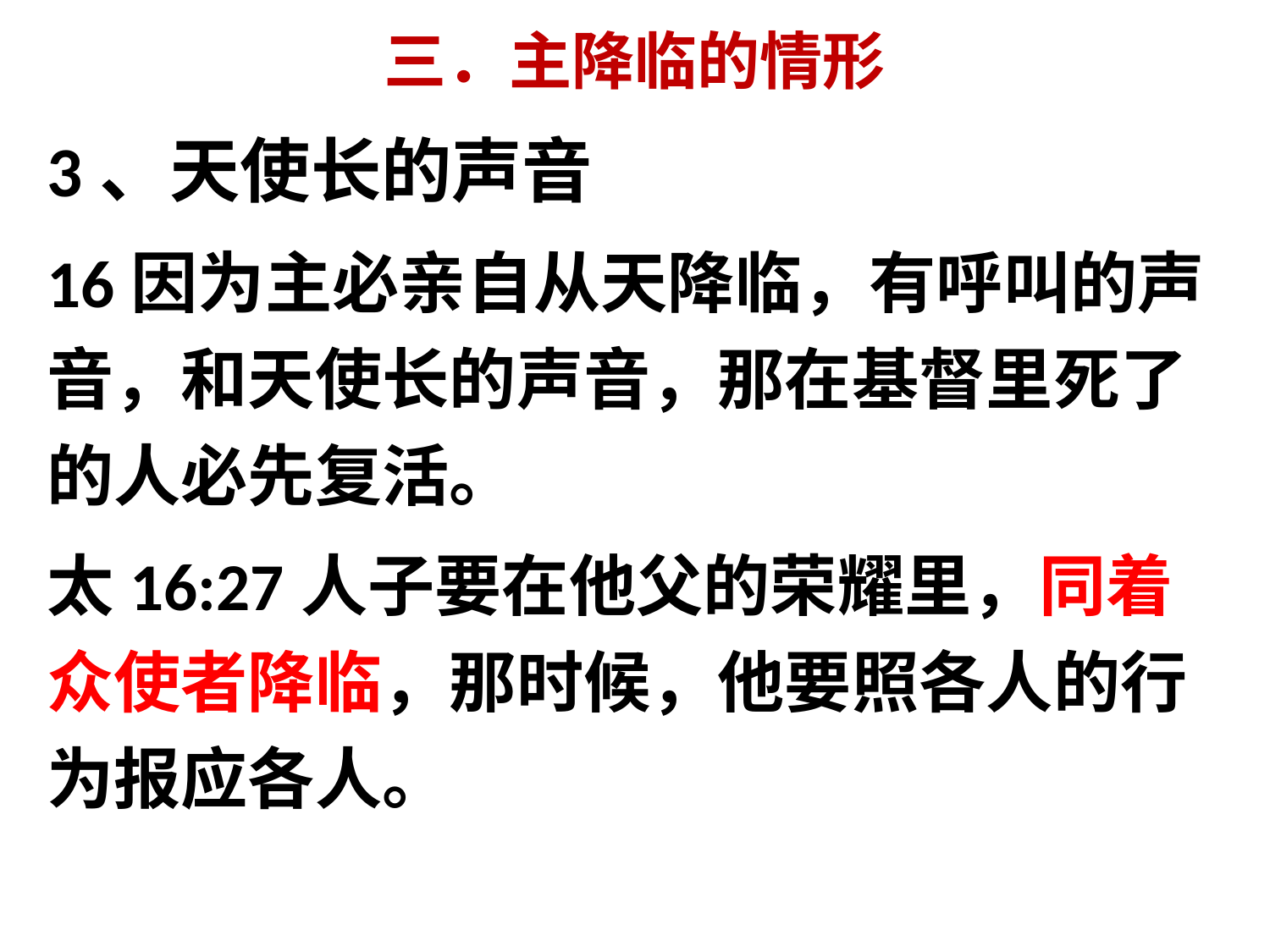

# 三．主降临的情形
3、天使长的声音
16因为主必亲自从天降临，有呼叫的声音，和天使长的声音，那在基督里死了的人必先复活。
太16:27人子要在他父的荣耀里，同着众使者降临，那时候，他要照各人的行为报应各人。